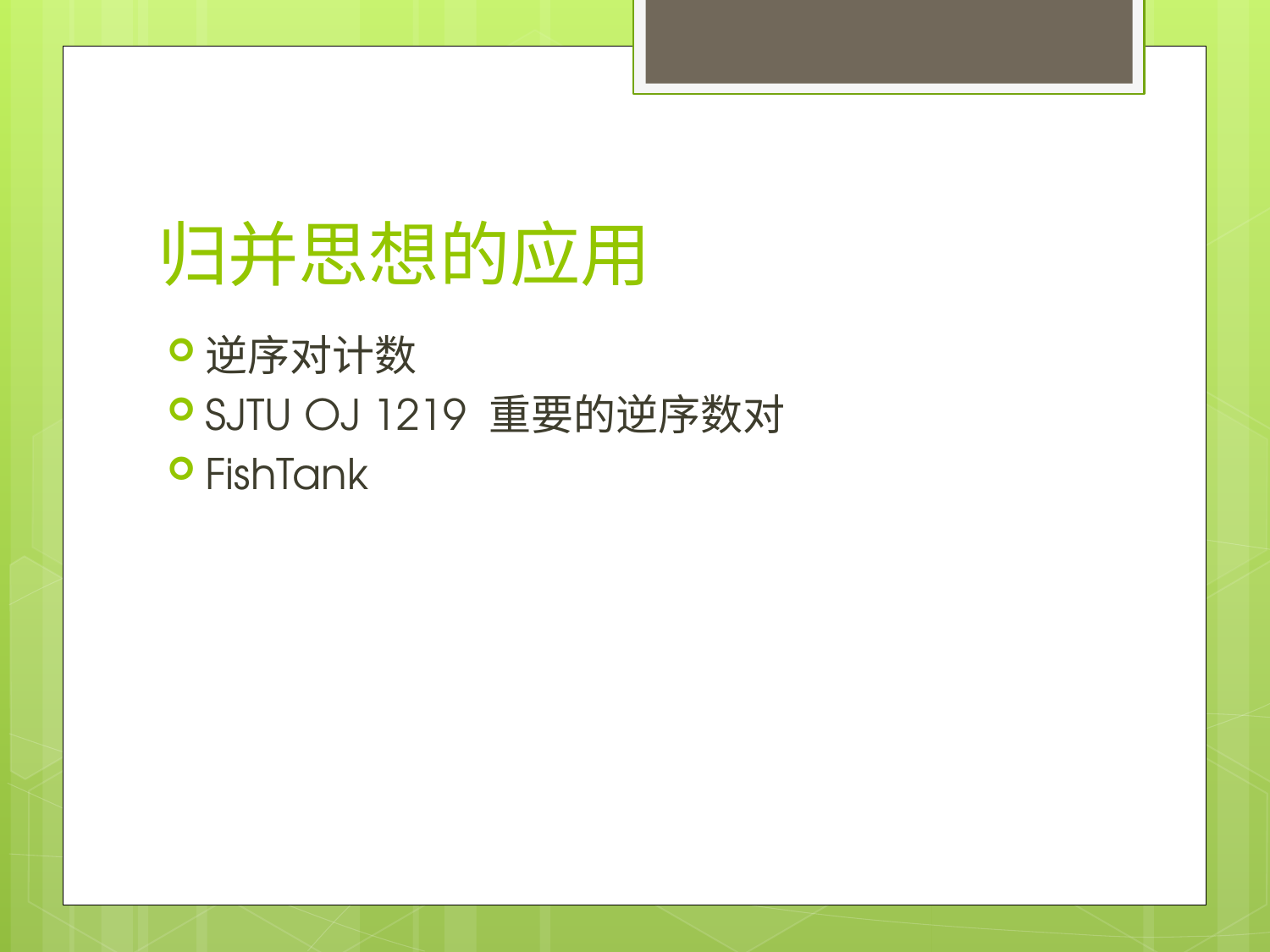

# 归并思想的应用
逆序对计数
SJTU OJ 1219 重要的逆序数对
FishTank